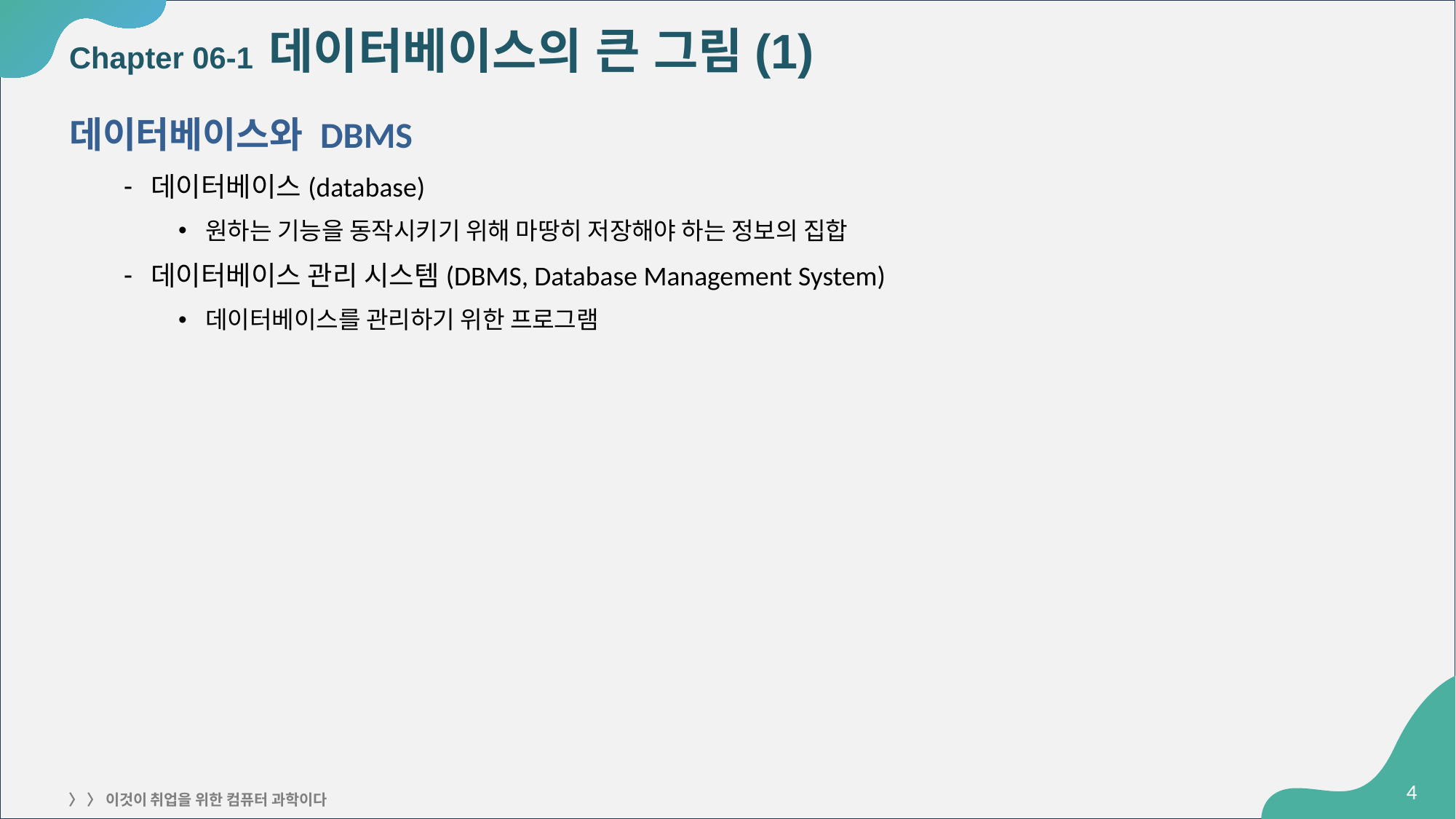

# Chapter 06-1 데이터베이스의 큰 그림(1)
데이터베이스와 DBMS
데이터베이스(database)
원하는 기능을 동작시키기 위해 마땅히 저장해야 하는 정보의 집합
데이터베이스 관리 시스템(DBMS, Database Management System)
데이터베이스를 관리하기 위한 프로그램

4
〉 〉 이것이 취업을 위한 컴퓨터 과학이다